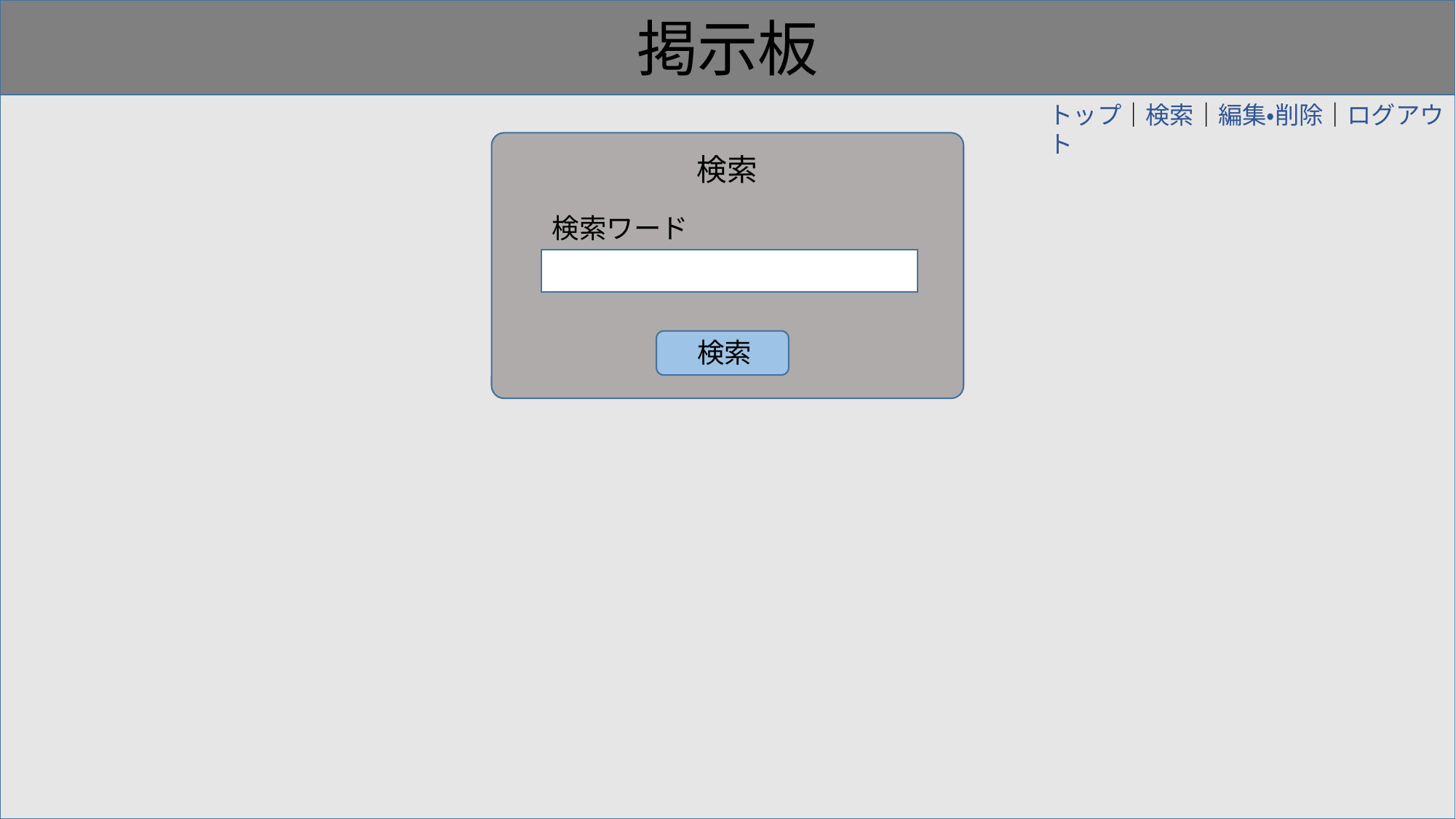

掲示板
編集・削除画面
トップ｜検索｜編集・削除｜ログアウト

検索
検索ワード

検索